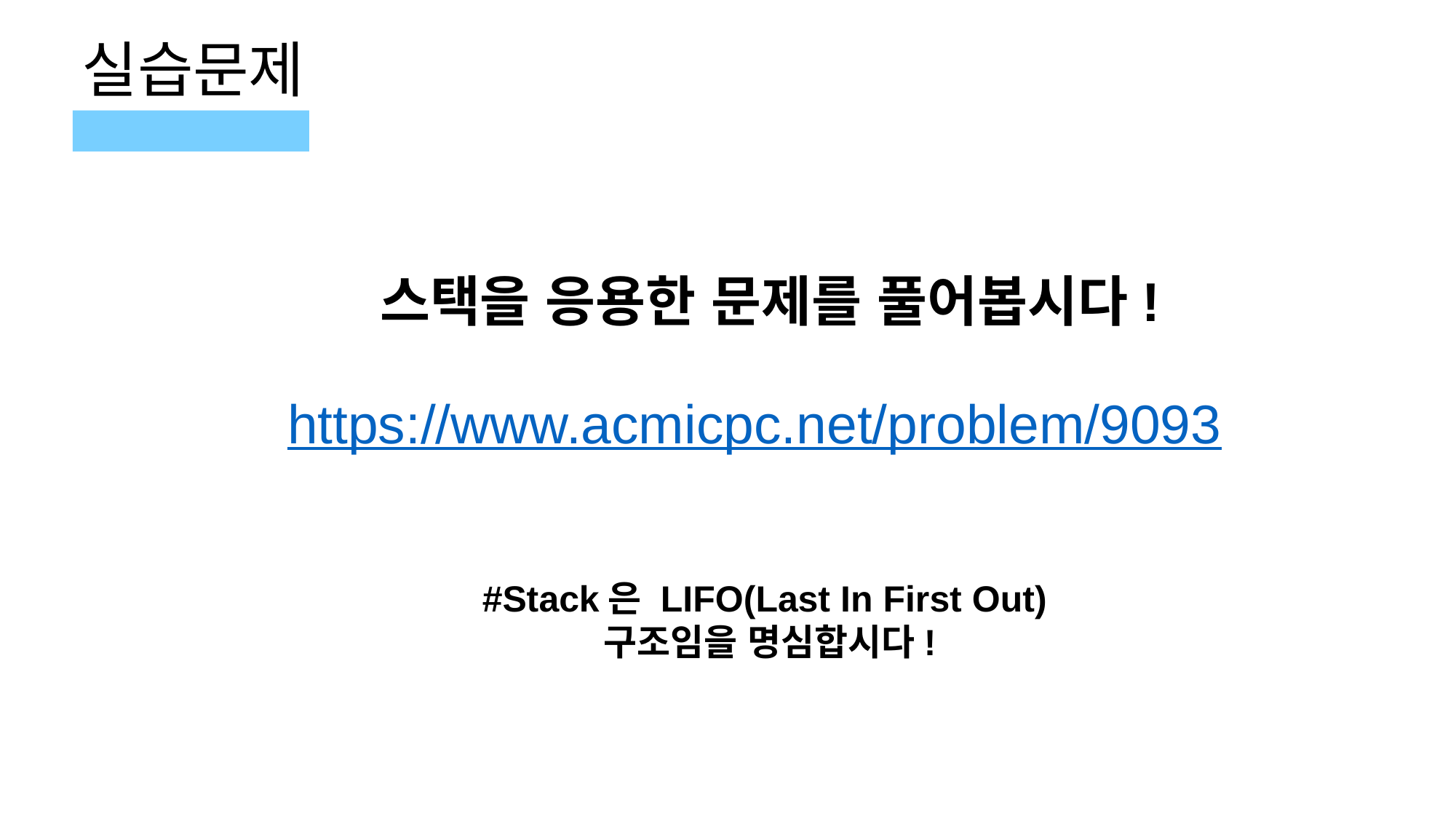

실습문제

스택을 응용한 문제를 풀어봅시다!
https://www.acmicpc.net/problem/9093

#Stack은 LIFO(Last In First Out)
구조임을 명심합시다!